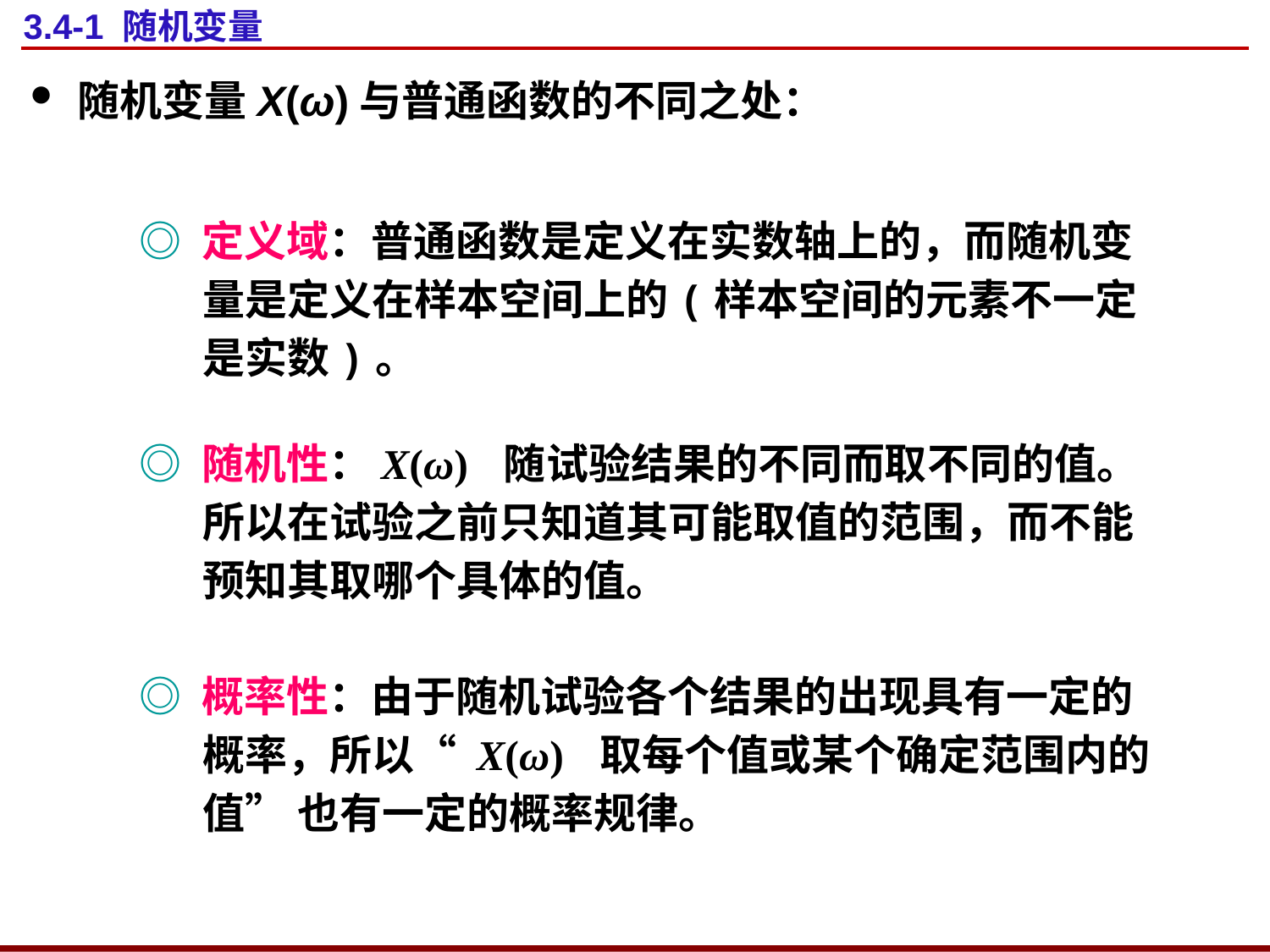

# 3.4-1 随机变量
随机变量X(ω)与普通函数的不同之处：

◎ 定义域：普通函数是定义在实数轴上的，而随机变量是定义在样本空间上的(样本空间的元素不一定是实数)。
◎ 随机性：X(ω) 随试验结果的不同而取不同的值。所以在试验之前只知道其可能取值的范围，而不能预知其取哪个具体的值。
◎ 概率性：由于随机试验各个结果的出现具有一定的概率，所以“ X(ω) 取每个值或某个确定范围内的值” 也有一定的概率规律。